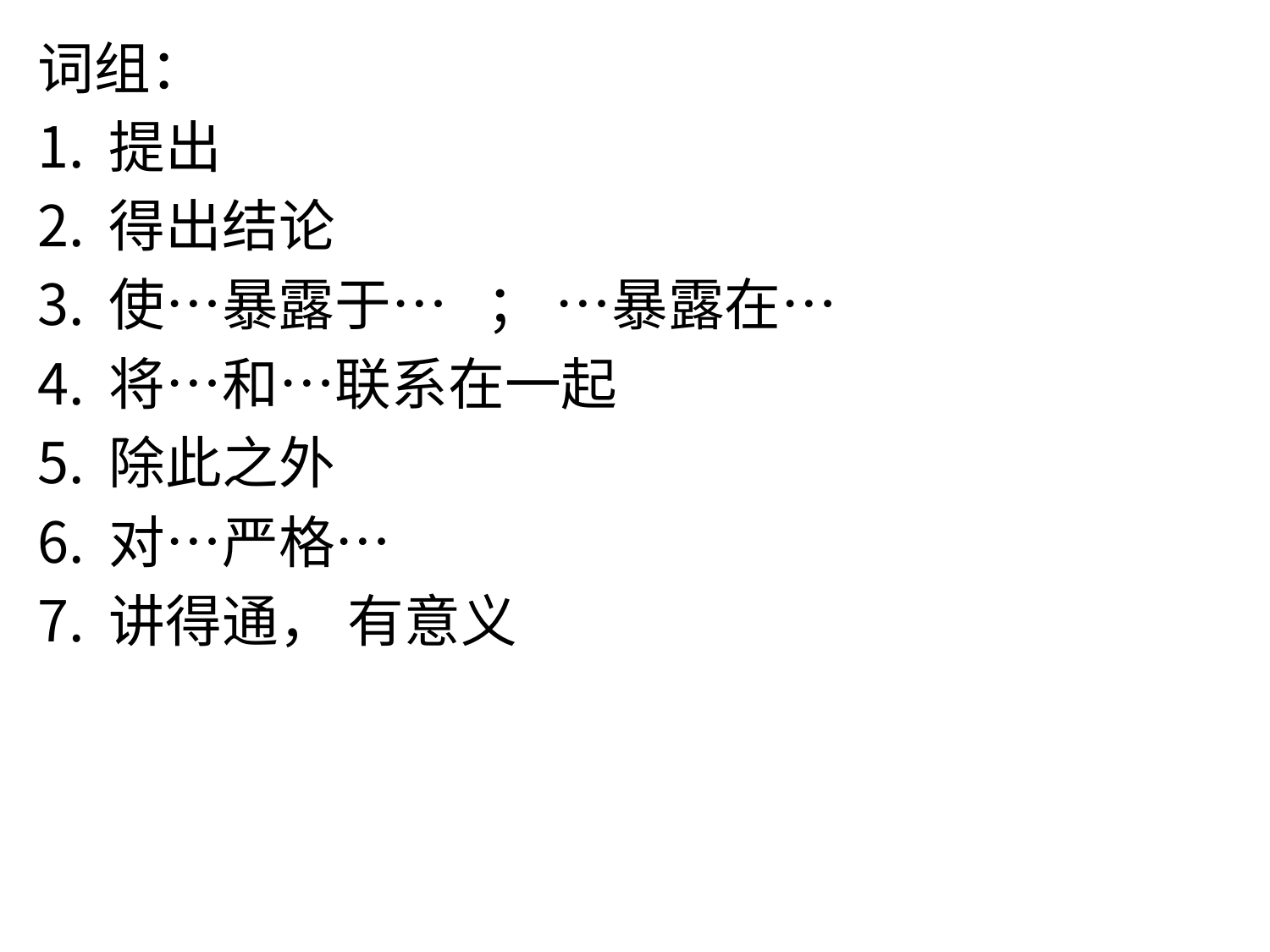

词组：
提出
得出结论
使…暴露于…   ； …暴露在…
将…和…联系在一起
除此之外
对…严格…
讲得通， 有意义